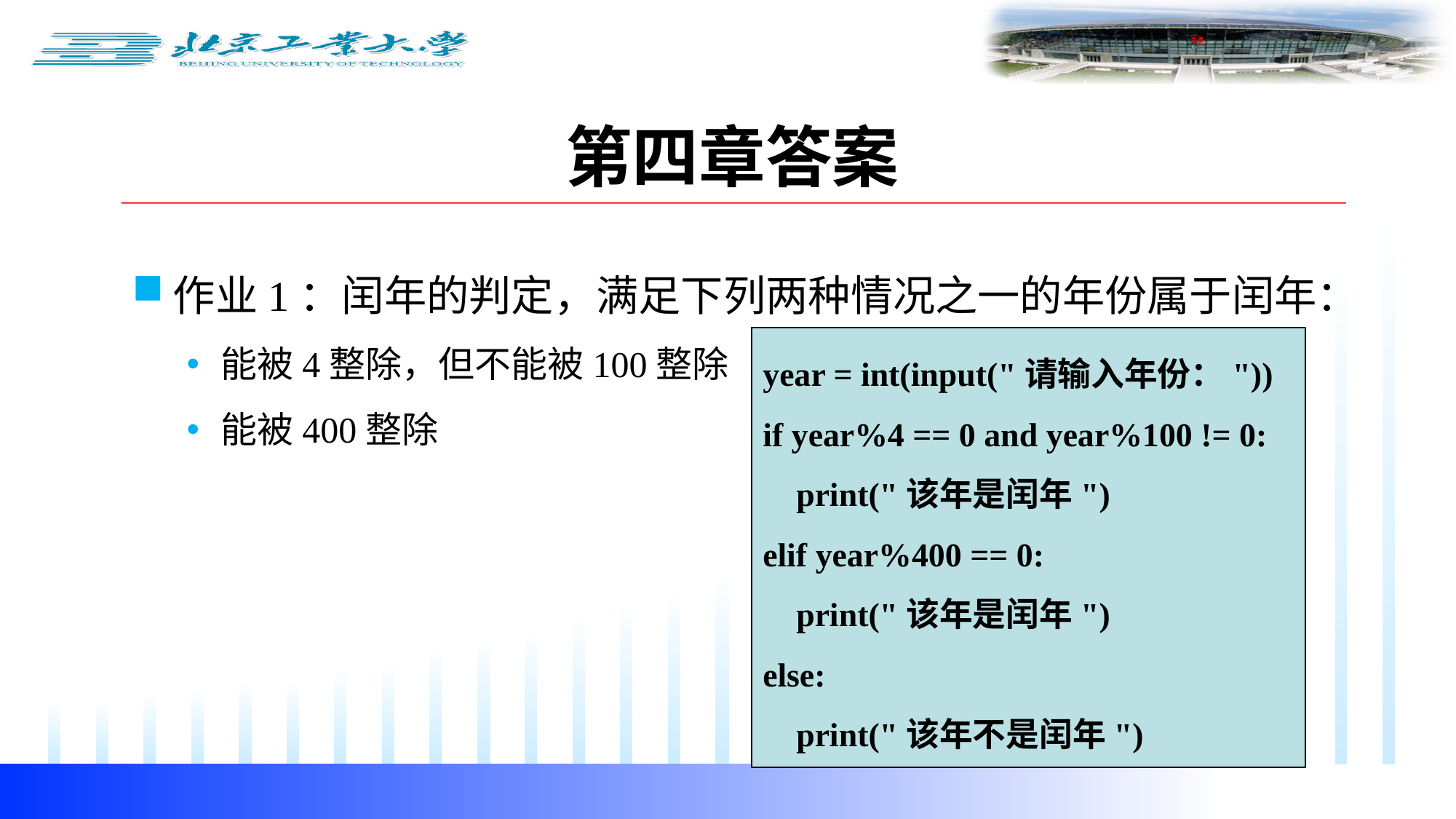

第四章答案
作业1：闰年的判定，满足下列两种情况之一的年份属于闰年：
能被4整除，但不能被100整除
能被400整除
year = int(input("请输入年份："))
if year%4 == 0 and year%100 != 0:
    print("该年是闰年")
elif year%400 == 0:
    print("该年是闰年")
else:
    print("该年不是闰年")